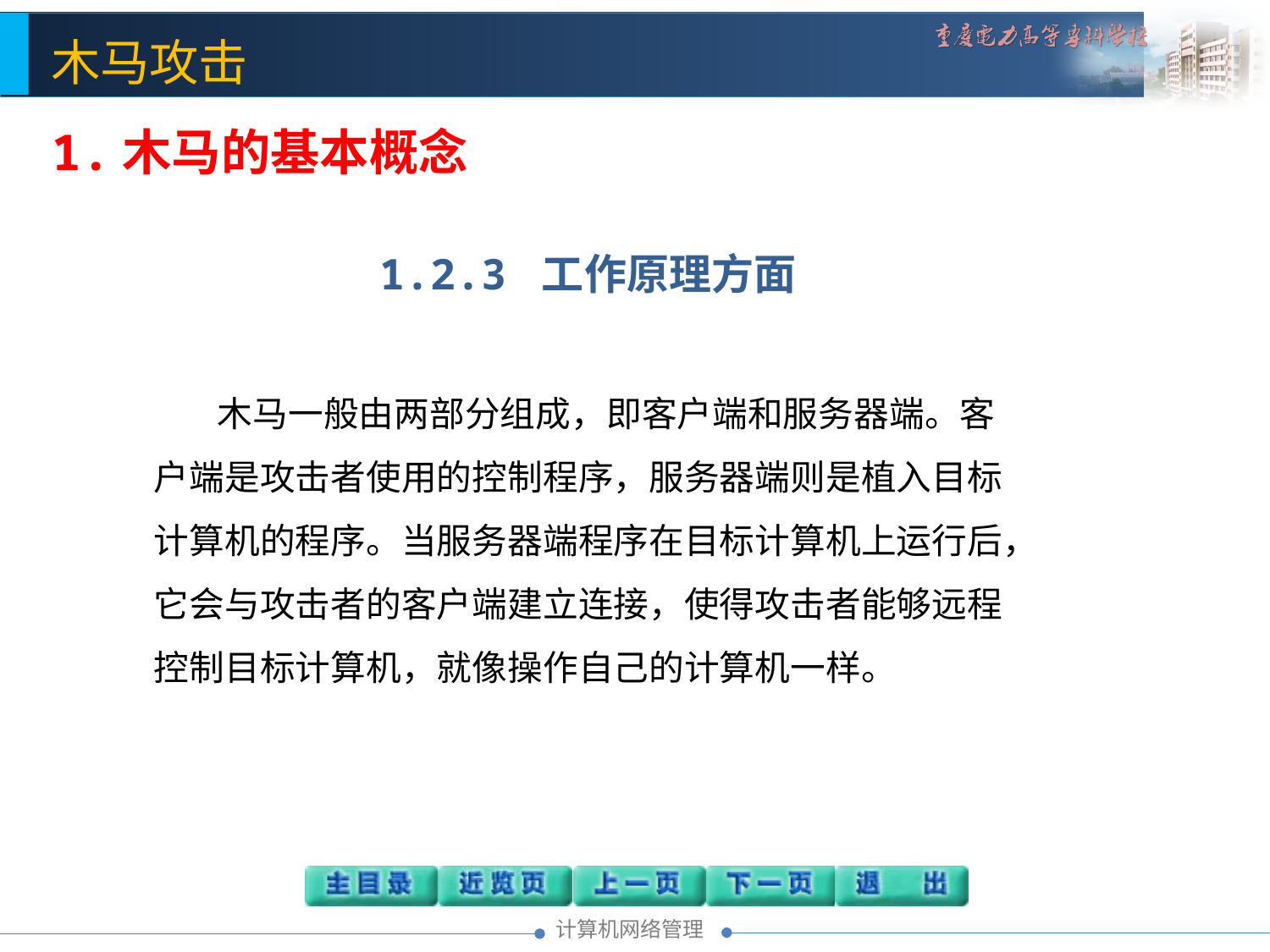

1.木马的基本概念
1.2.3 工作原理方面
木马一般由两部分组成，即客户端和服务器端。客户端是攻击者使用的控制程序，服务器端则是植入目标计算机的程序。当服务器端程序在目标计算机上运行后，它会与攻击者的客户端建立连接，使得攻击者能够远程控制目标计算机，就像操作自己的计算机一样。